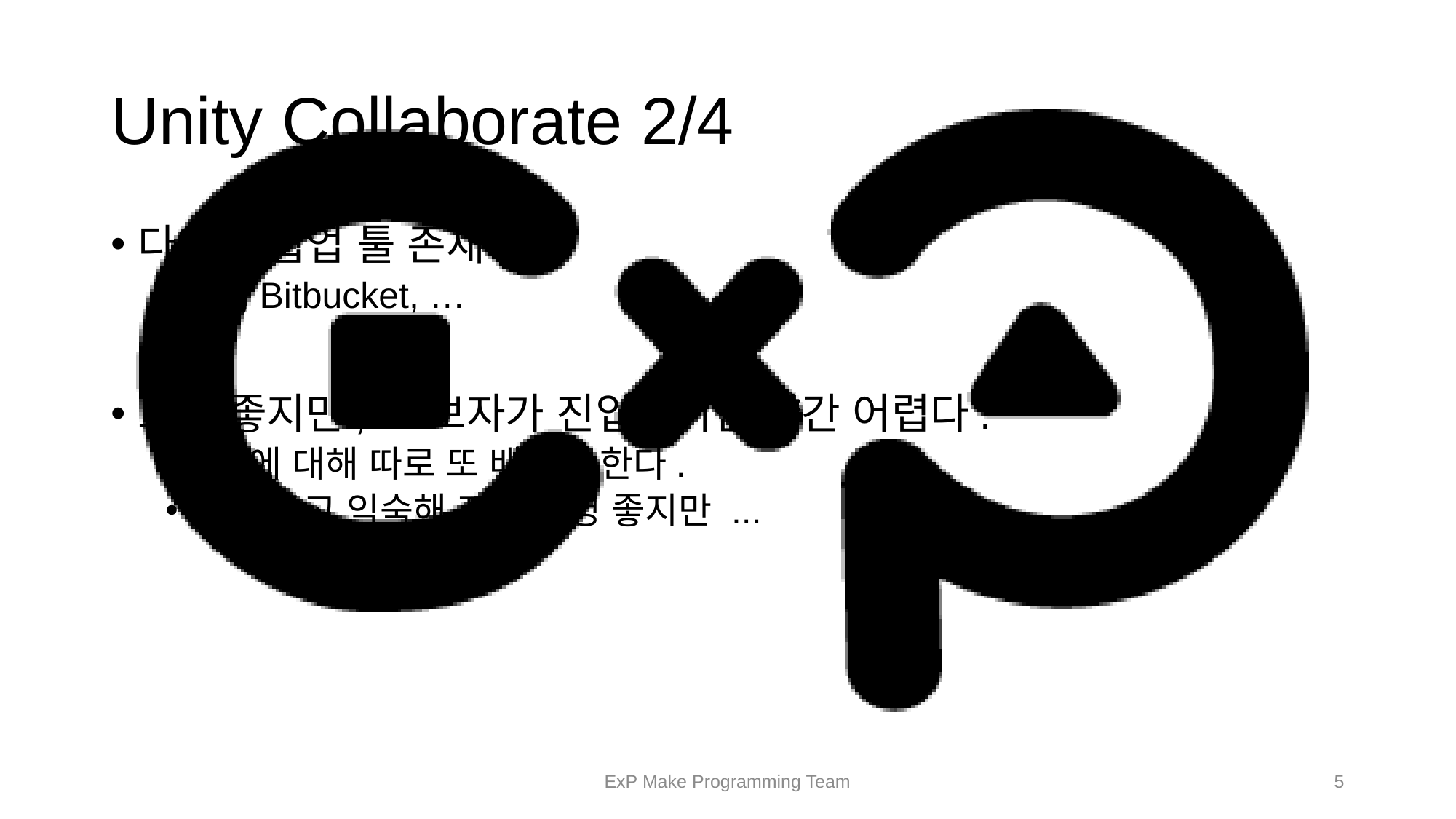

# Unity Collaborate 2/4
다양한 협업 툴 존재
Git, Bitbucket, …

모두 좋지만, 초보자가 진입하기엔 약간 어렵다.
Git에 대해 따로 또 배워야 한다.
배워 두고 익숙해 지면 분명 좋지만 ...
ExP Make Programming Team
5